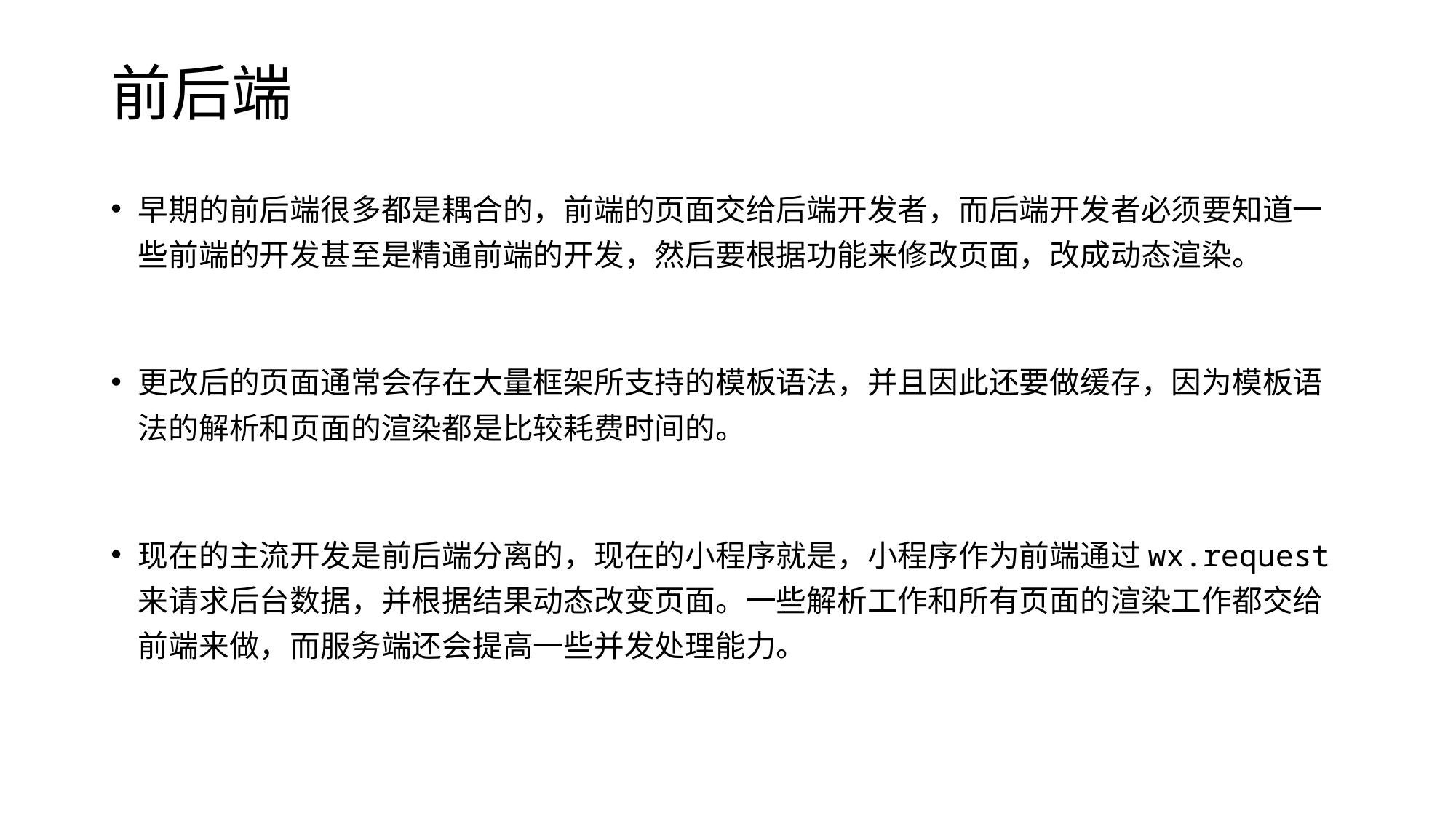

# 前后端
早期的前后端很多都是耦合的，前端的页面交给后端开发者，而后端开发者必须要知道一些前端的开发甚至是精通前端的开发，然后要根据功能来修改页面，改成动态渲染。

更改后的页面通常会存在大量框架所支持的模板语法，并且因此还要做缓存，因为模板语法的解析和页面的渲染都是比较耗费时间的。

现在的主流开发是前后端分离的，现在的小程序就是，小程序作为前端通过wx.request来请求后台数据，并根据结果动态改变页面。一些解析工作和所有页面的渲染工作都交给前端来做，而服务端还会提高一些并发处理能力。